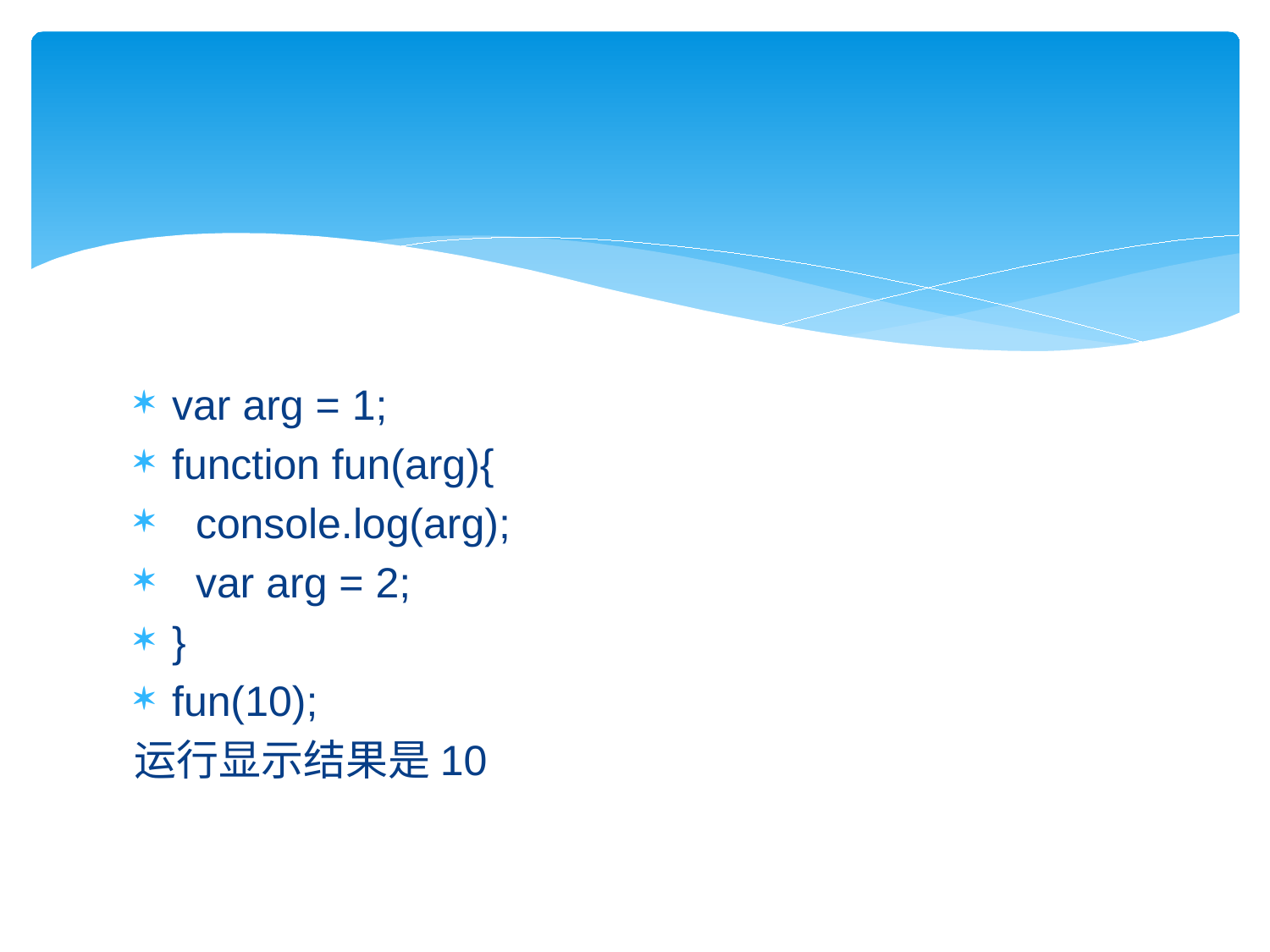

#
var arg = 1;
function fun(arg){
  console.log(arg);
  var arg = 2;
}
fun(10);
运行显示结果是10